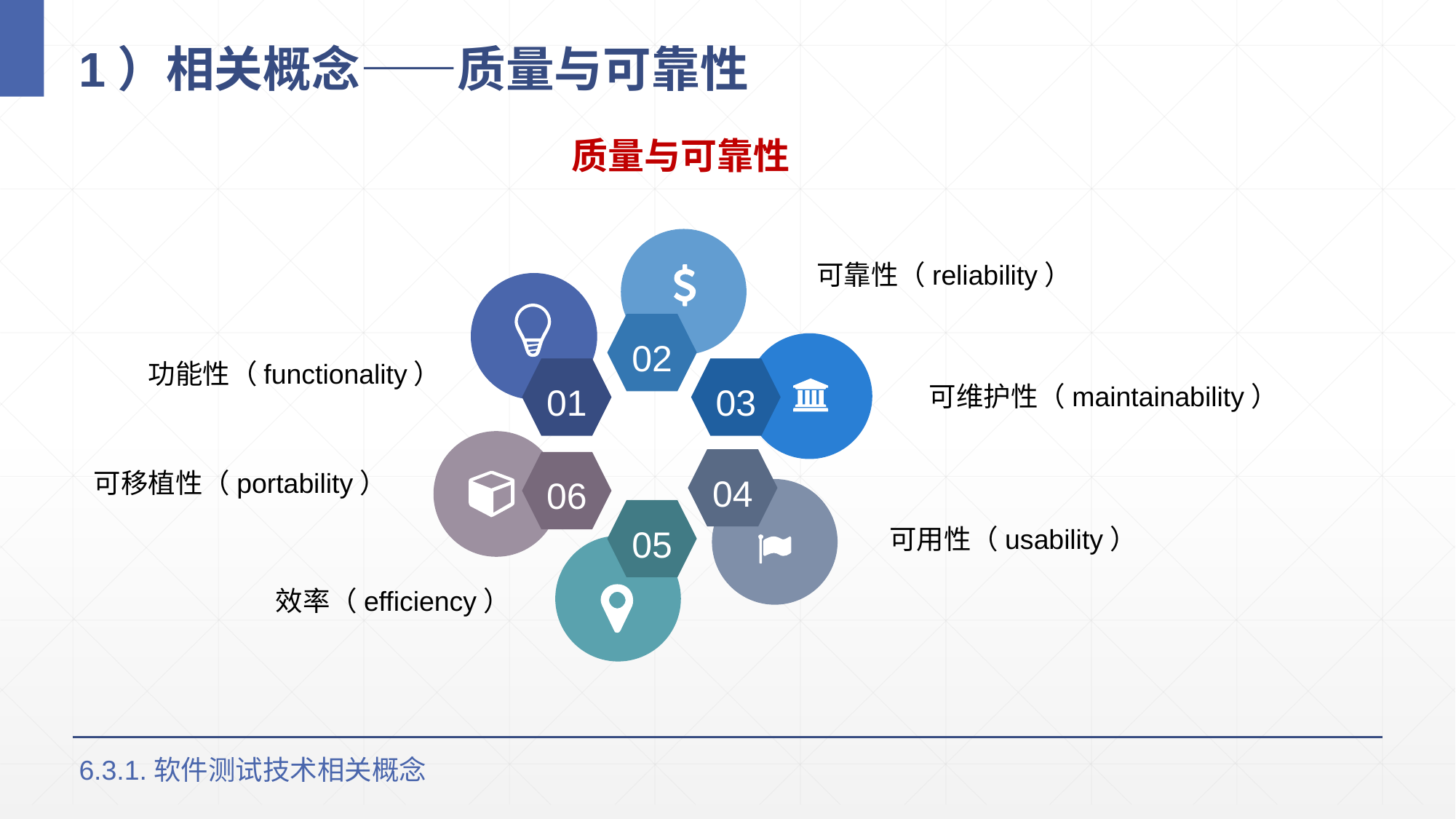

# 1）相关概念——质量与可靠性
质量与可靠性

可靠性（reliability）

02

功能性（functionality）
01
03
可维护性（maintainability）

04
06
可移植性（portability）

05
可用性（usability）

效率（efficiency）

6.3.1.软件测试技术相关概念